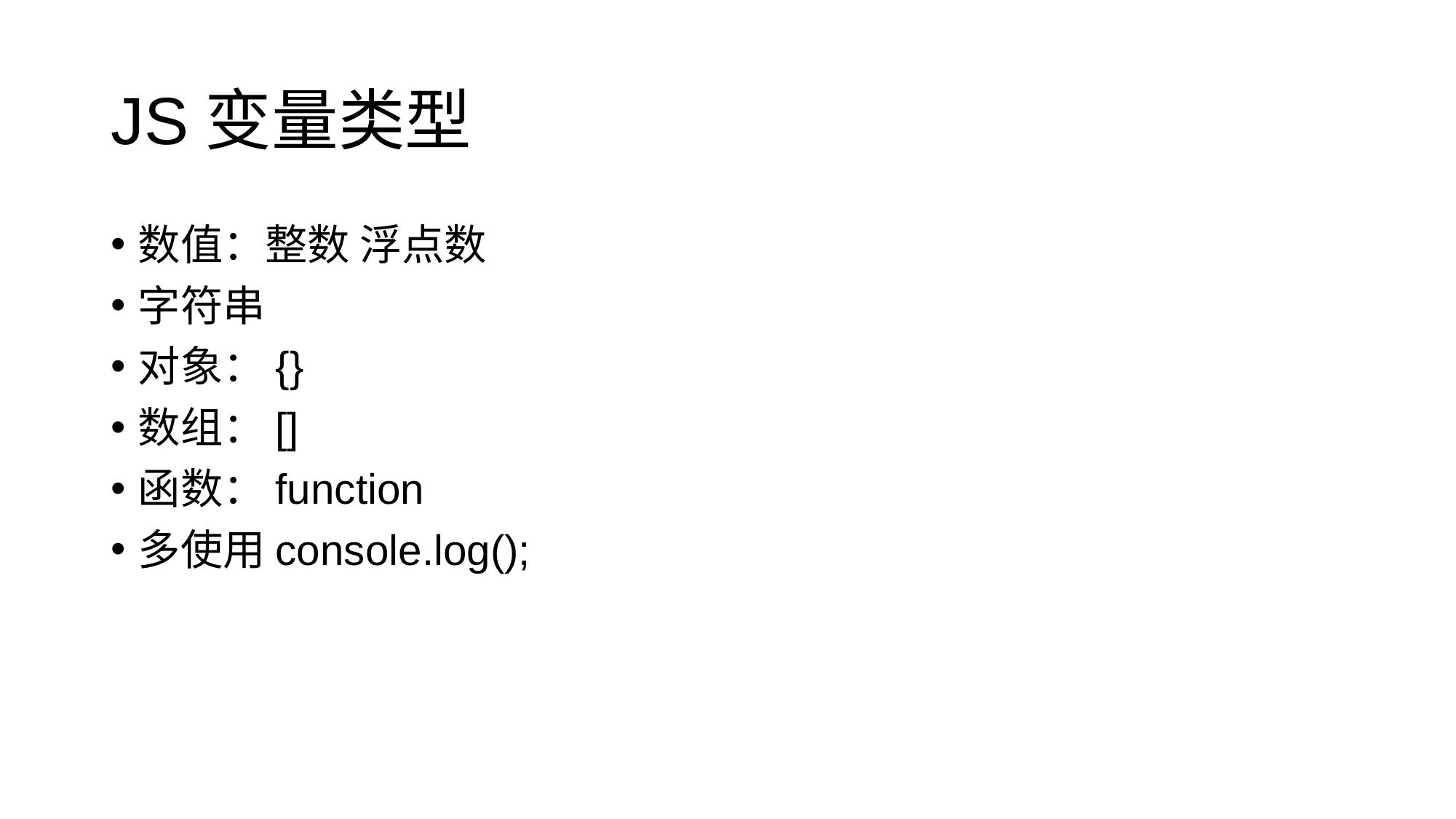

# JS变量类型
数值：整数 浮点数
字符串
对象：{}
数组：[]
函数：function
多使用console.log();